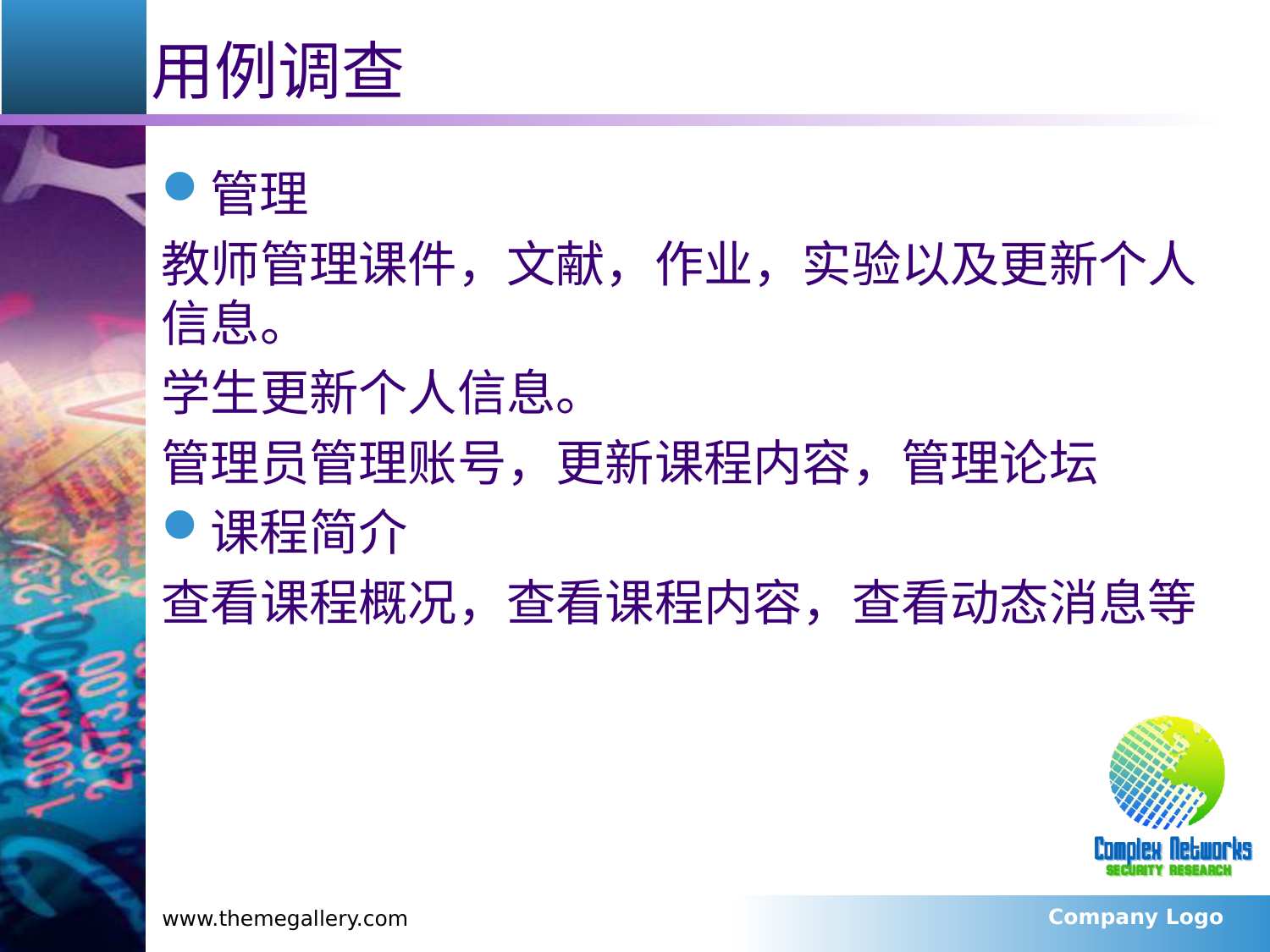

# 用例调查
管理
教师管理课件，文献，作业，实验以及更新个人信息。
学生更新个人信息。
管理员管理账号，更新课程内容，管理论坛
课程简介
查看课程概况，查看课程内容，查看动态消息等
Company Logo
www.themegallery.com